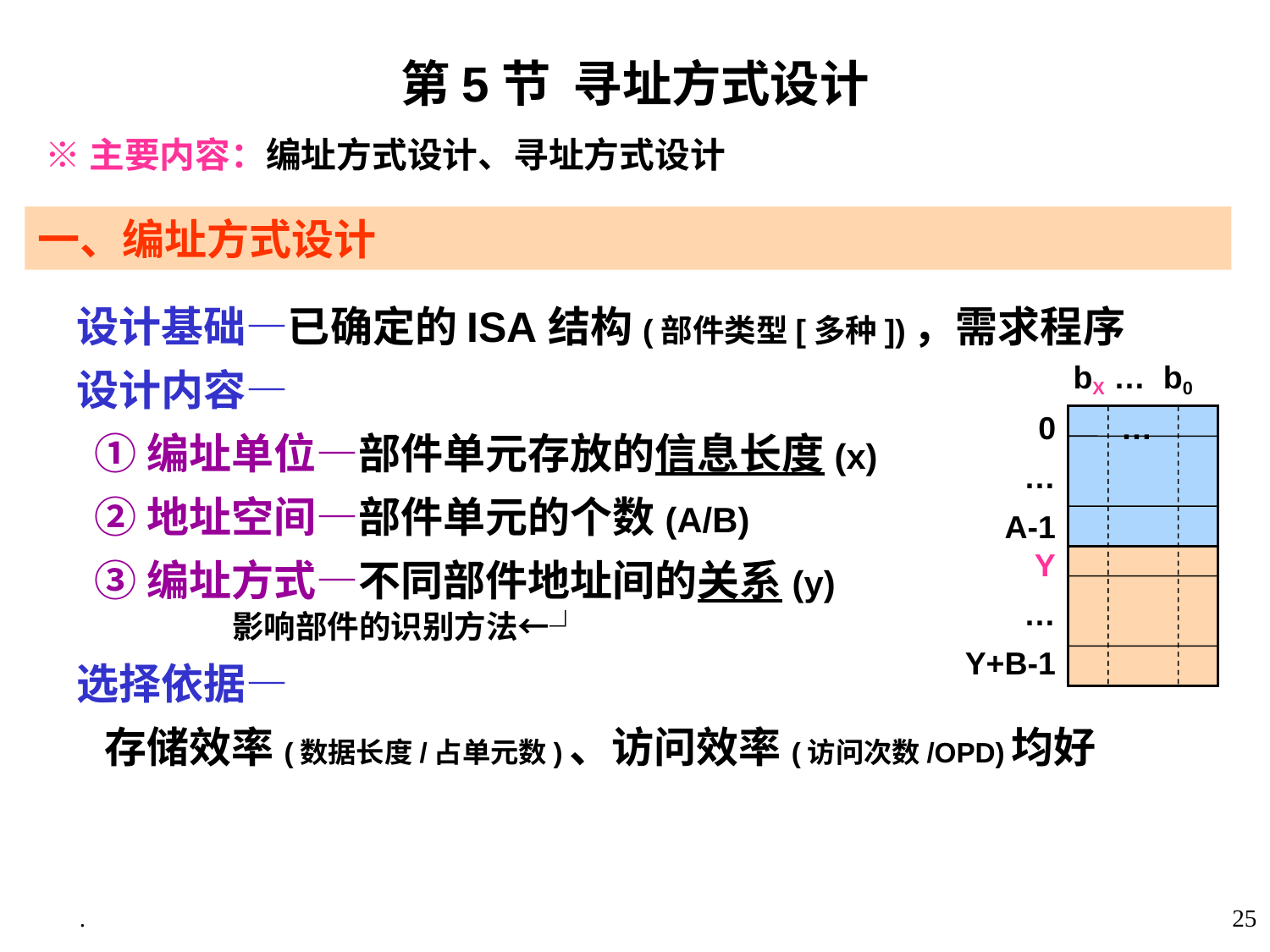

第5节  寻址方式设计
 ※主要内容：编址方式设计、寻址方式设计
一、编址方式设计
   设计基础—已确定的ISA结构(部件类型[多种])，需求程序
   设计内容—
      ①编址单位—部件单元存放的信息长度(x)
      ②地址空间—部件单元的个数(A/B)
      ③编址方式—不同部件地址间的关系(y)
                          影响部件的识别方法←┘
   选择依据—
      存储效率(数据长度/占单元数)、访问效率(访问次数/OPD)均好
bX …  b0
0
…
A-1
Y
…
Y+B-1

…

.
25